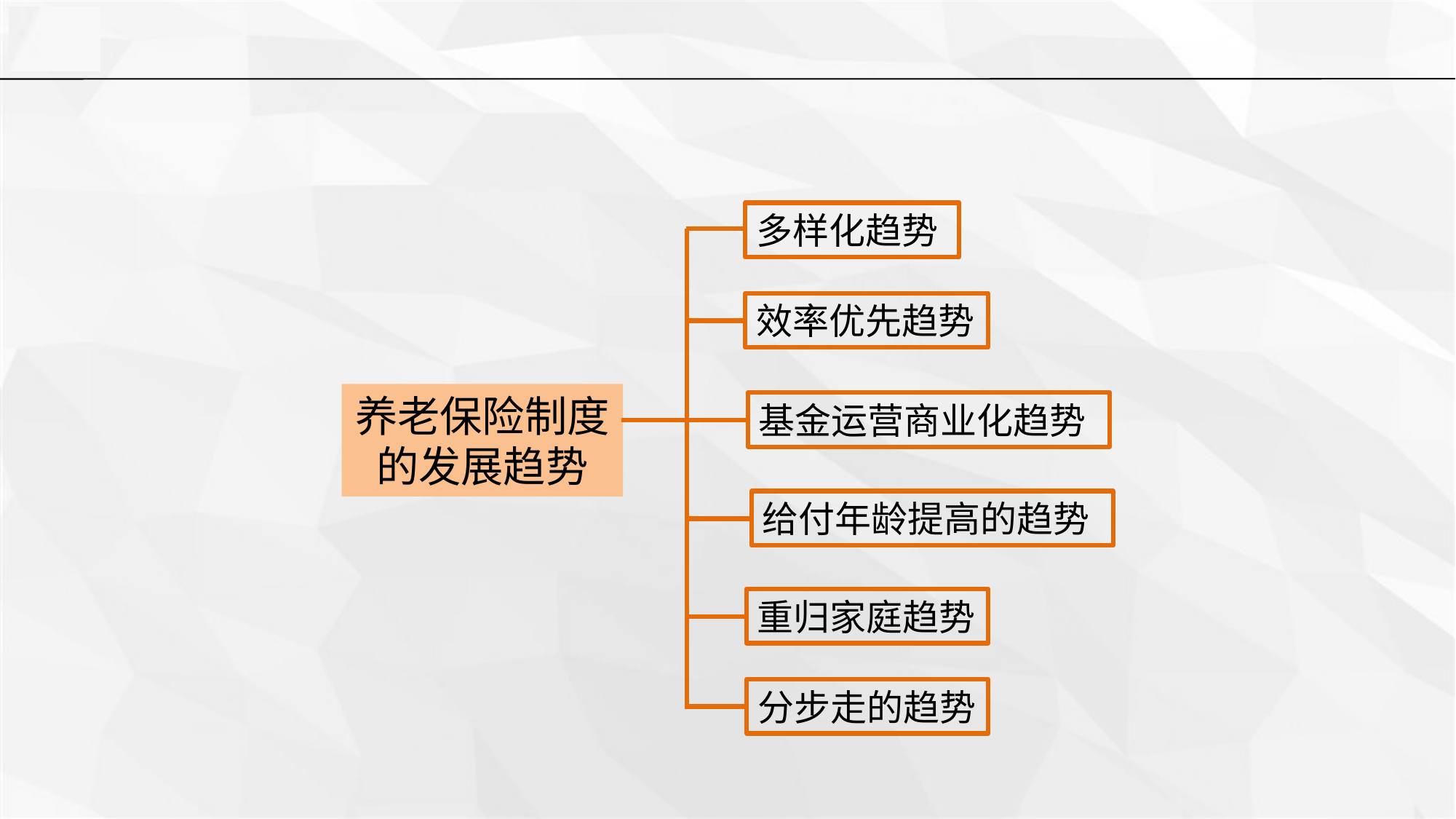

多样化趋势
效率优先趋势
养老保险制度的发展趋势
给付年龄提高的趋势
基金运营商业化趋势
重归家庭趋势
分步走的趋势